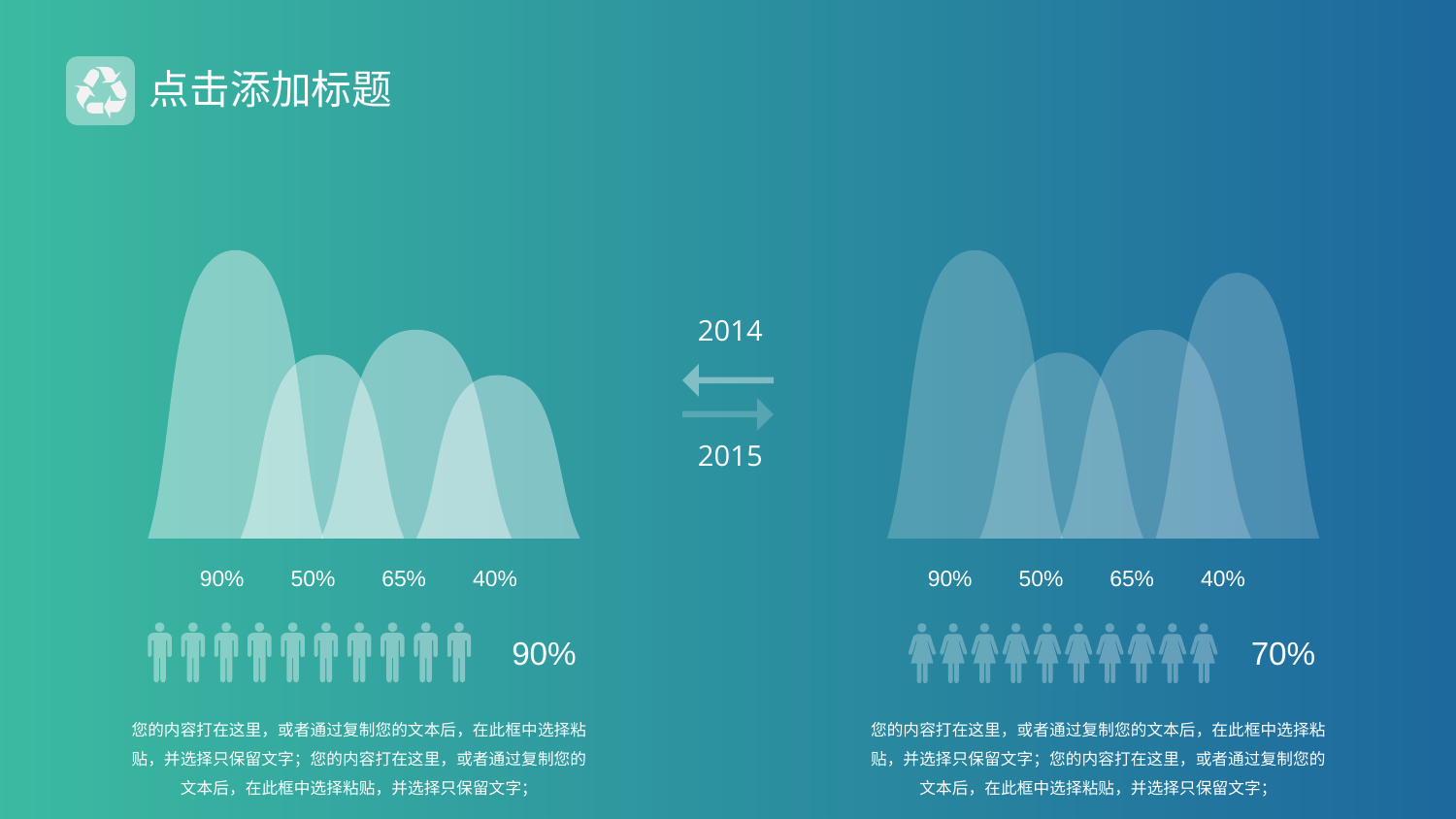

点击添加标题

90%
50%
65%
40%

90%
50%
65%
40%
2014

2015

90%
70%
您的内容打在这里，或者通过复制您的文本后，在此框中选择粘贴，并选择只保留文字；您的内容打在这里，或者通过复制您的
文本后，在此框中选择粘贴，并选择只保留文字；
您的内容打在这里，或者通过复制您的文本后，在此框中选择粘贴，并选择只保留文字；您的内容打在这里，或者通过复制您的
文本后，在此框中选择粘贴，并选择只保留文字；